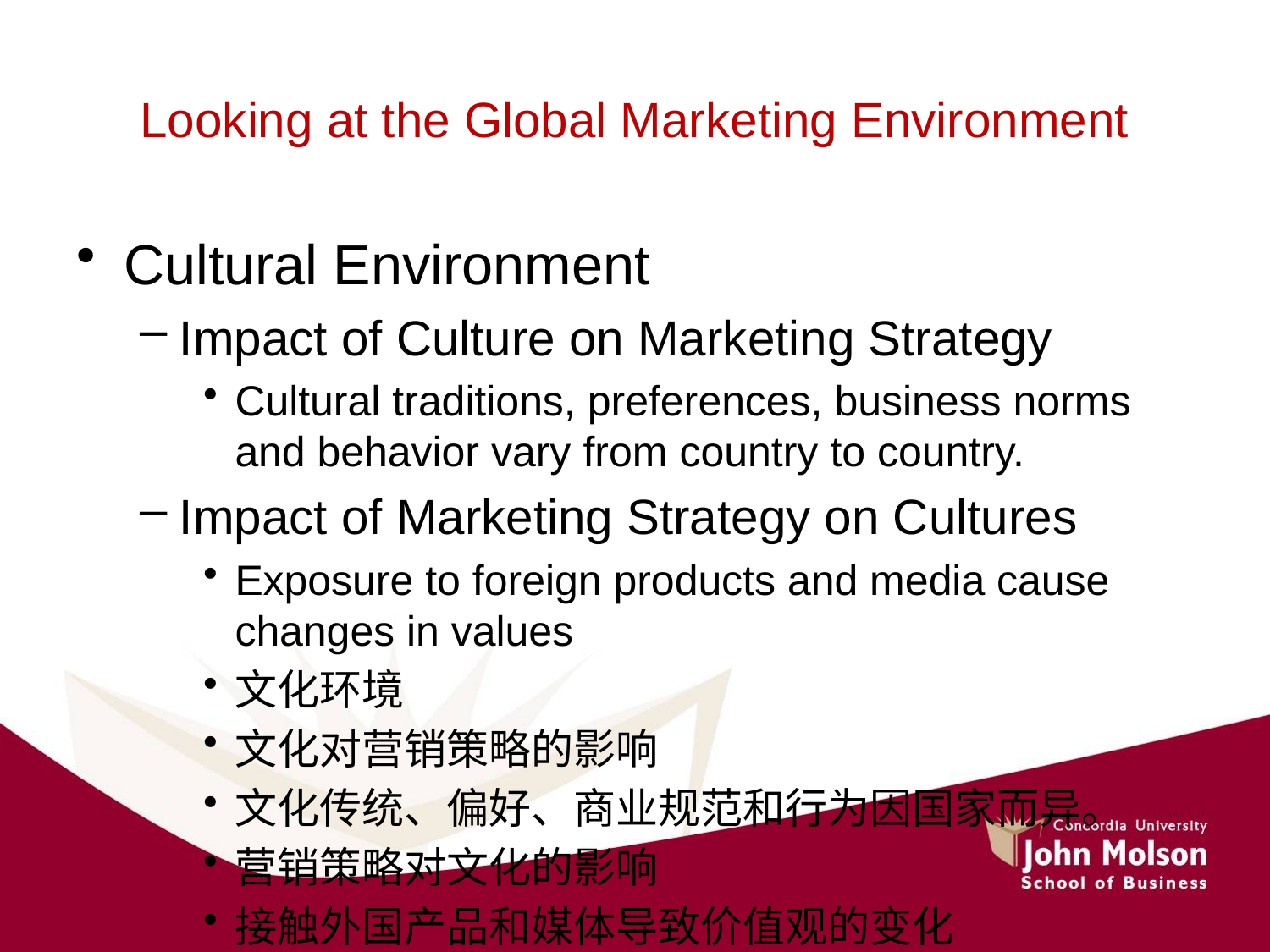

# Looking at the Global Marketing Environment
Cultural Environment
Impact of Culture on Marketing Strategy
Cultural traditions, preferences, business norms and behavior vary from country to country.
Impact of Marketing Strategy on Cultures
Exposure to foreign products and media cause changes in values
文化环境
文化对营销策略的影响
文化传统、偏好、商业规范和行为因国家而异。
营销策略对文化的影响
接触外国产品和媒体导致价值观的变化